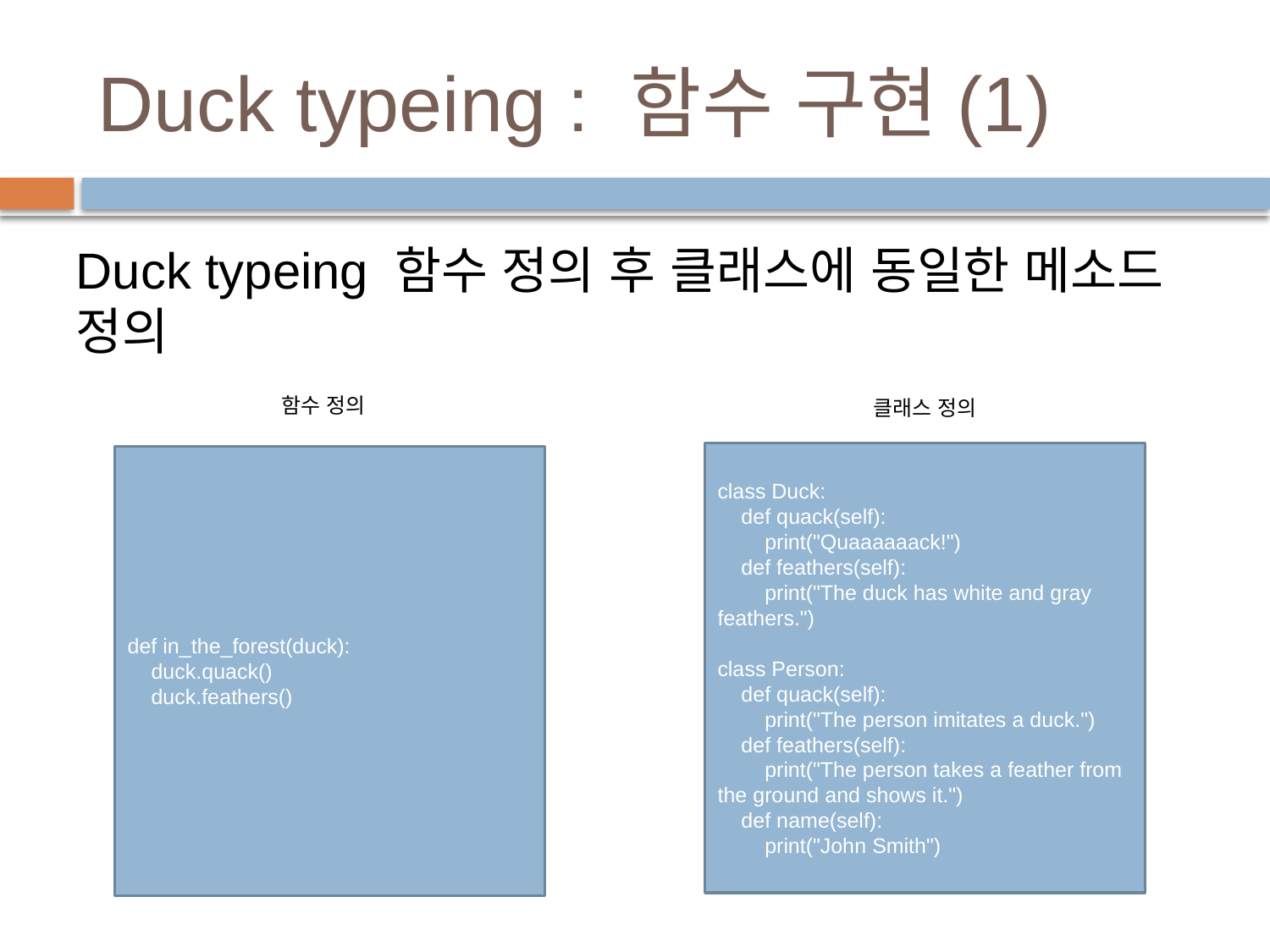

# Duck typeing : 함수 구현(1)
Duck typeing 함수 정의 후 클래스에 동일한 메소드 정의
함수 정의
클래스 정의
class Duck:
    def quack(self):
        print("Quaaaaaack!")
    def feathers(self):
        print("The duck has white and gray feathers.")

class Person:
    def quack(self):
        print("The person imitates a duck.")
    def feathers(self):
        print("The person takes a feather from the ground and shows it.")
    def name(self):
        print("John Smith")
def in_the_forest(duck):
    duck.quack()
    duck.feathers()